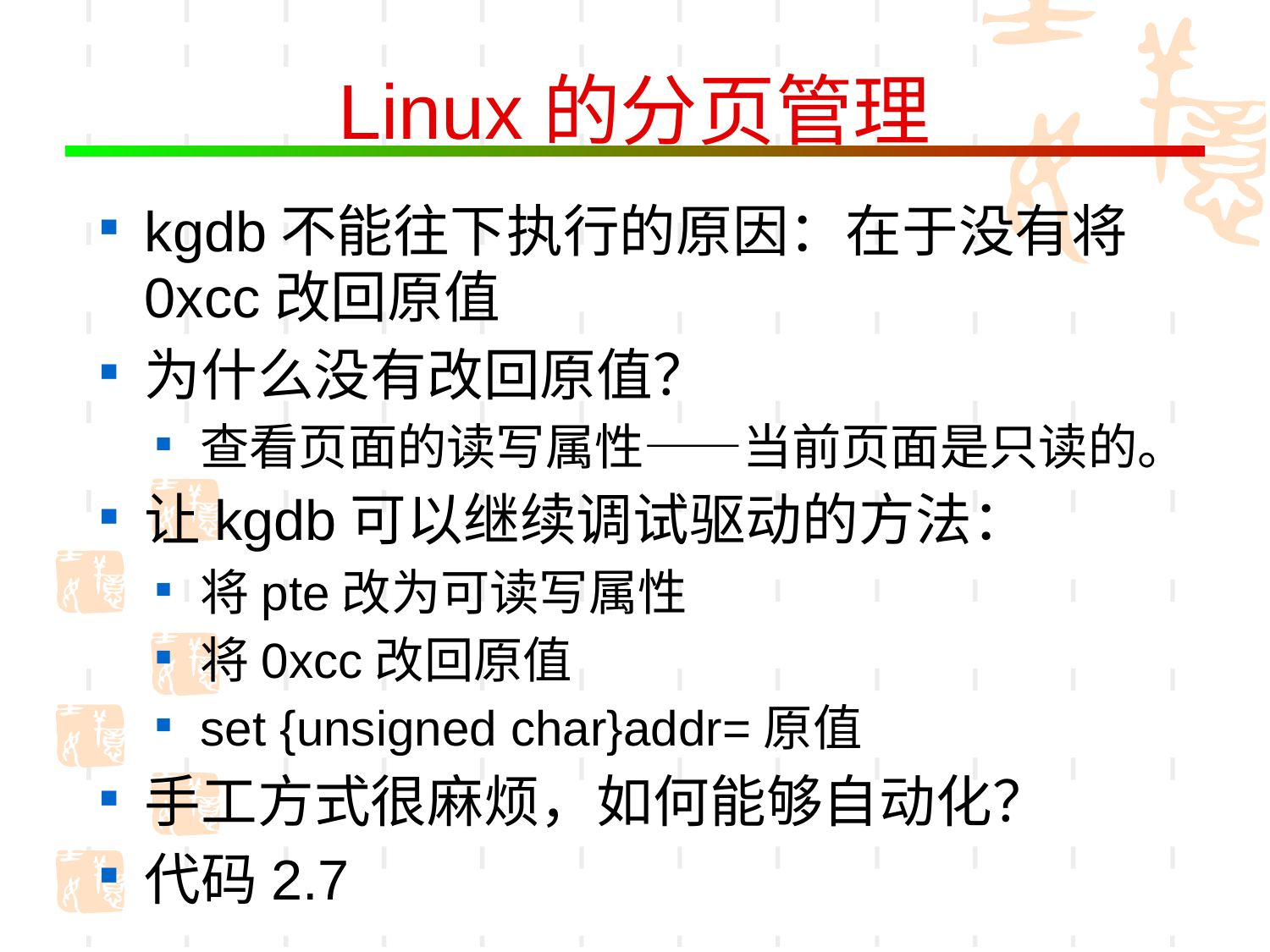

# Linux的分页管理
kgdb不能往下执行的原因：在于没有将0xcc改回原值
为什么没有改回原值？
查看页面的读写属性——当前页面是只读的。
让kgdb可以继续调试驱动的方法：
将pte改为可读写属性
将0xcc改回原值
set {unsigned char}addr=原值
手工方式很麻烦，如何能够自动化？
代码2.7